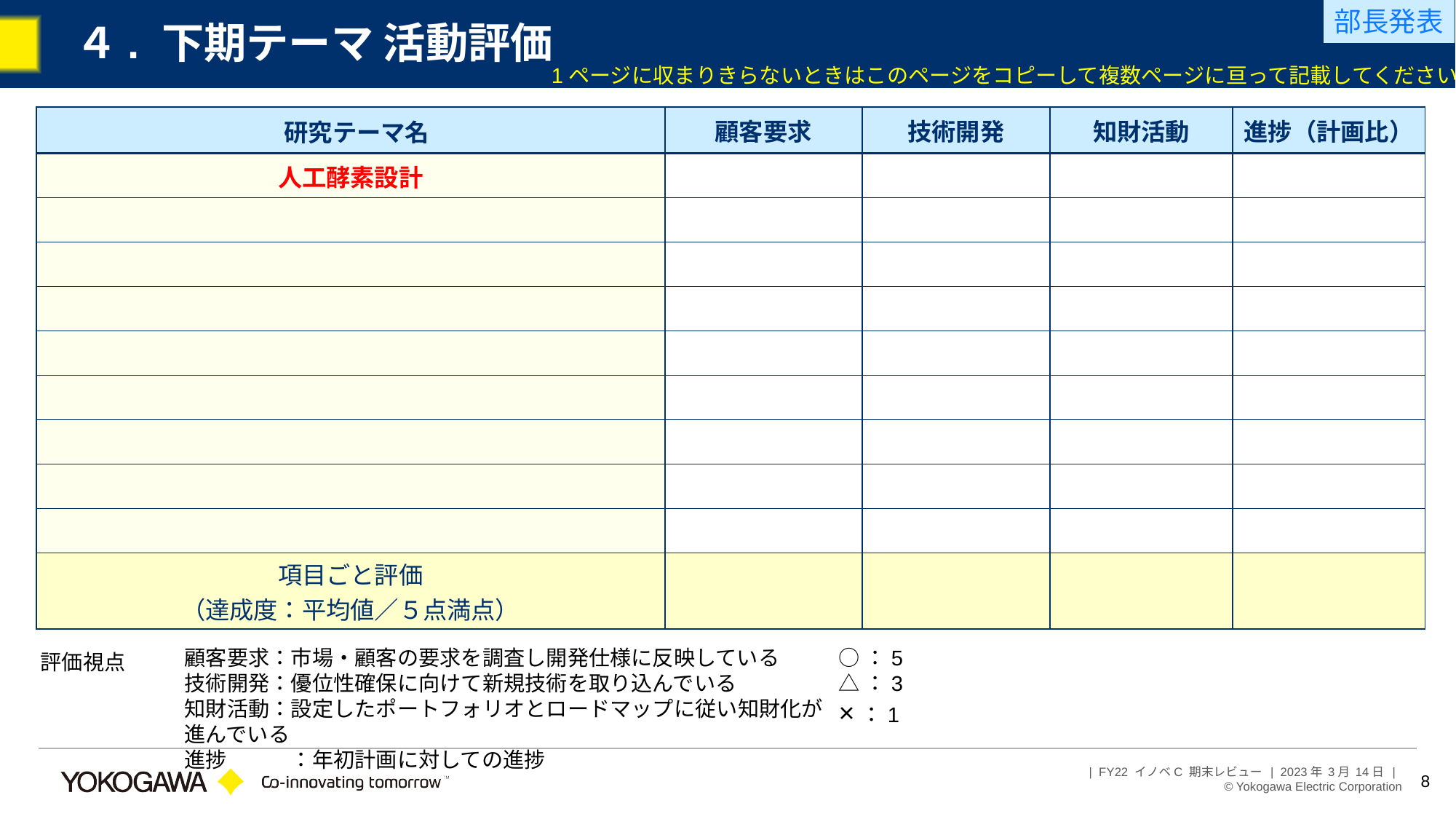

部長発表
# ４. 下期テーマ 活動評価
1ページに収まりきらないときはこのページをコピーして複数ページに亘って記載してください。

| 研究テーマ名 | 顧客要求 | 技術開発 | 知財活動 | 進捗（計画比） |
| --- | --- | --- | --- | --- |
| 人工酵素設計 |  |  |  |  |
|  |  |  |  |  |
|  |  |  |  |  |
|  |  |  |  |  |
|  |  |  |  |  |
|  |  |  |  |  |
|  |  |  |  |  |
|  |  |  |  |  |
|  |  |  |  |  |
| 項目ごと評価 （達成度：平均値／５点満点） |  |  |  |  |
顧客要求：市場・顧客の要求を調査し開発仕様に反映している
技術開発：優位性確保に向けて新規技術を取り込んでいる
知財活動：設定したポートフォリオとロードマップに従い知財化が進んでいる
進捗　　　：年初計画に対しての進捗
○：5
△：3
×：1
評価視点
8